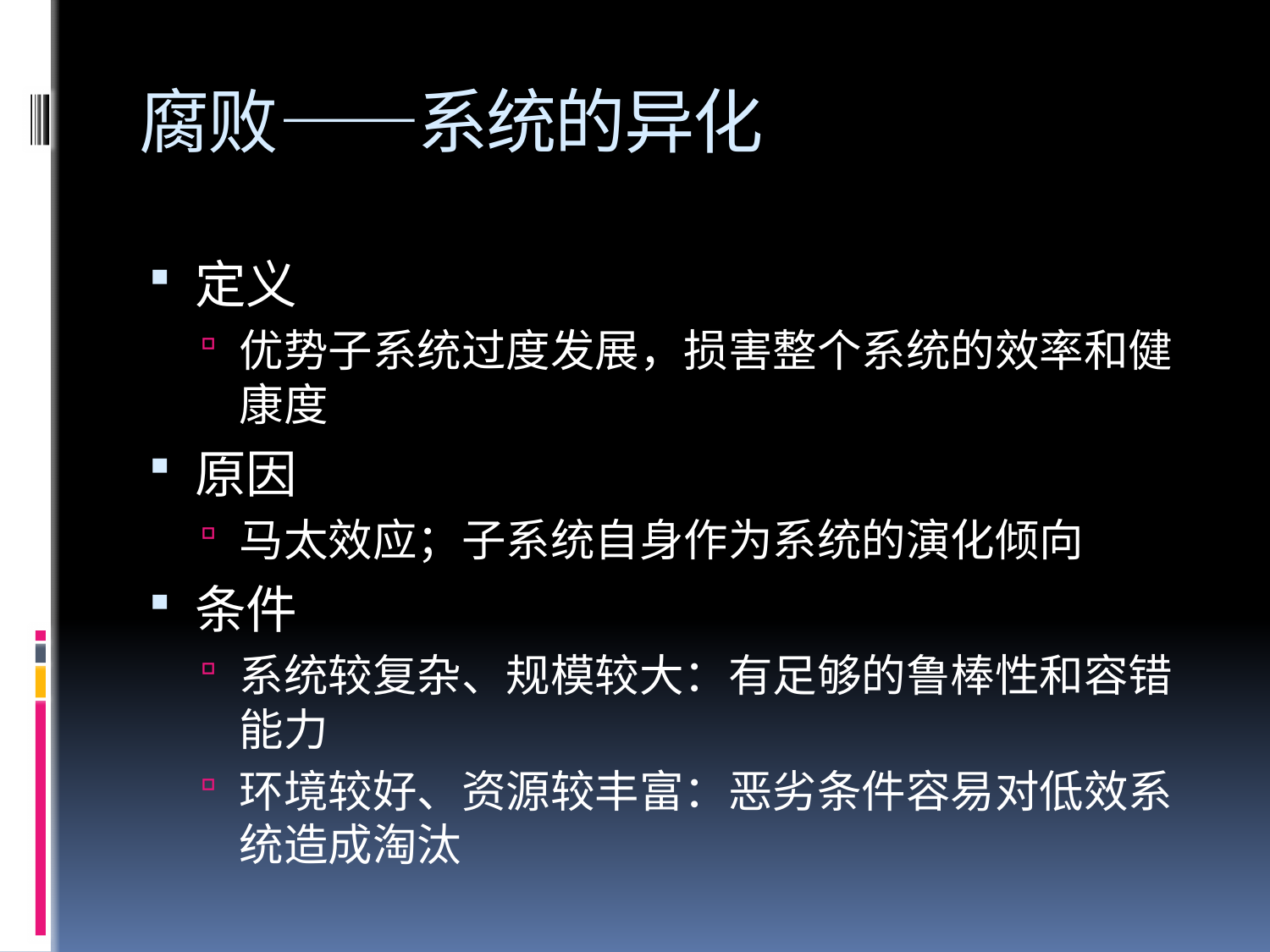

# 腐败——系统的异化
定义
优势子系统过度发展，损害整个系统的效率和健康度
原因
马太效应；子系统自身作为系统的演化倾向
条件
系统较复杂、规模较大：有足够的鲁棒性和容错能力
环境较好、资源较丰富：恶劣条件容易对低效系统造成淘汰